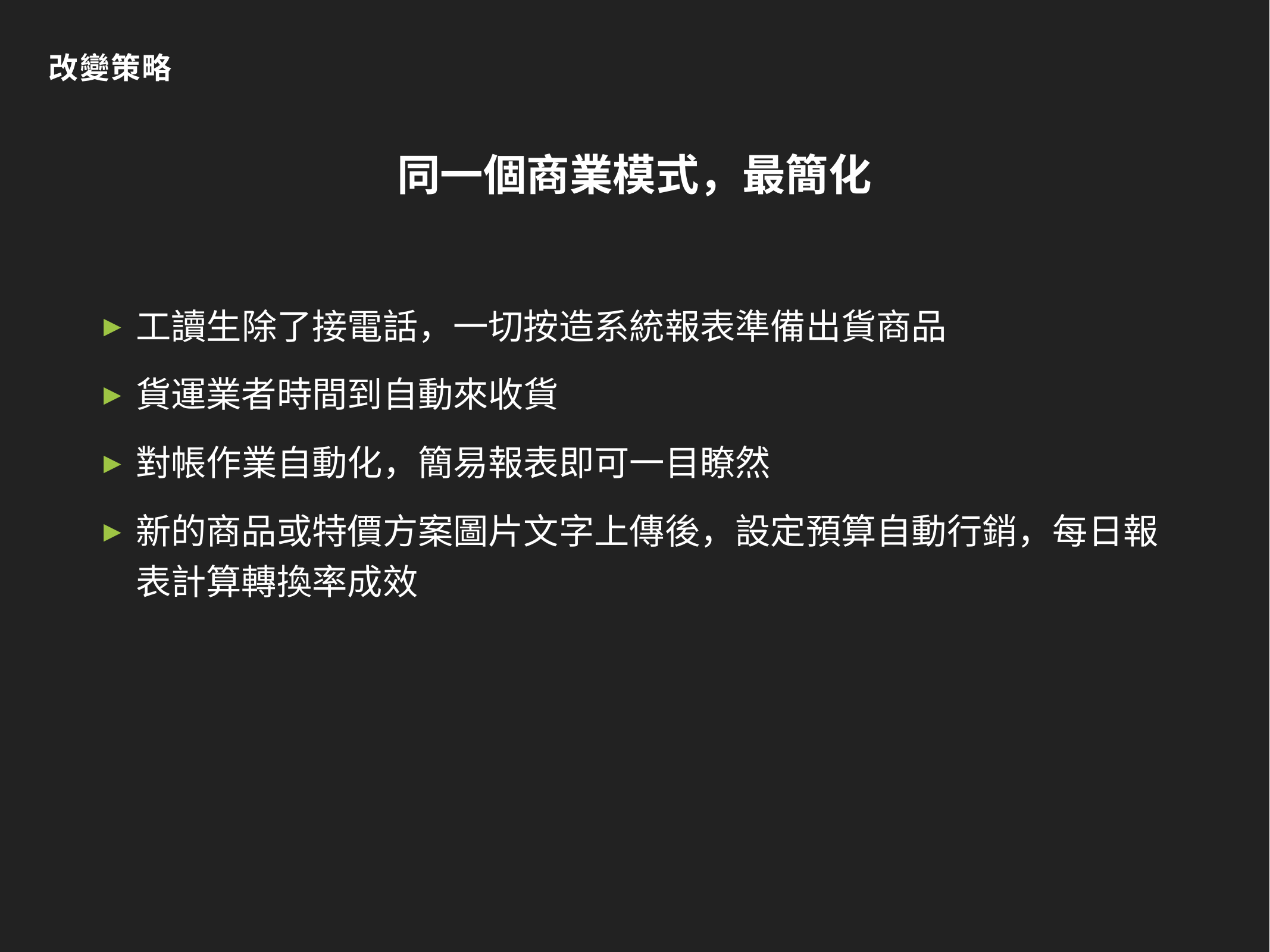

改變策略
# 同一個商業模式，最簡化
工讀生除了接電話，一切按造系統報表準備出貨商品
貨運業者時間到自動來收貨
對帳作業自動化，簡易報表即可一目瞭然
新的商品或特價方案圖片文字上傳後，設定預算自動行銷，每日報表計算轉換率成效